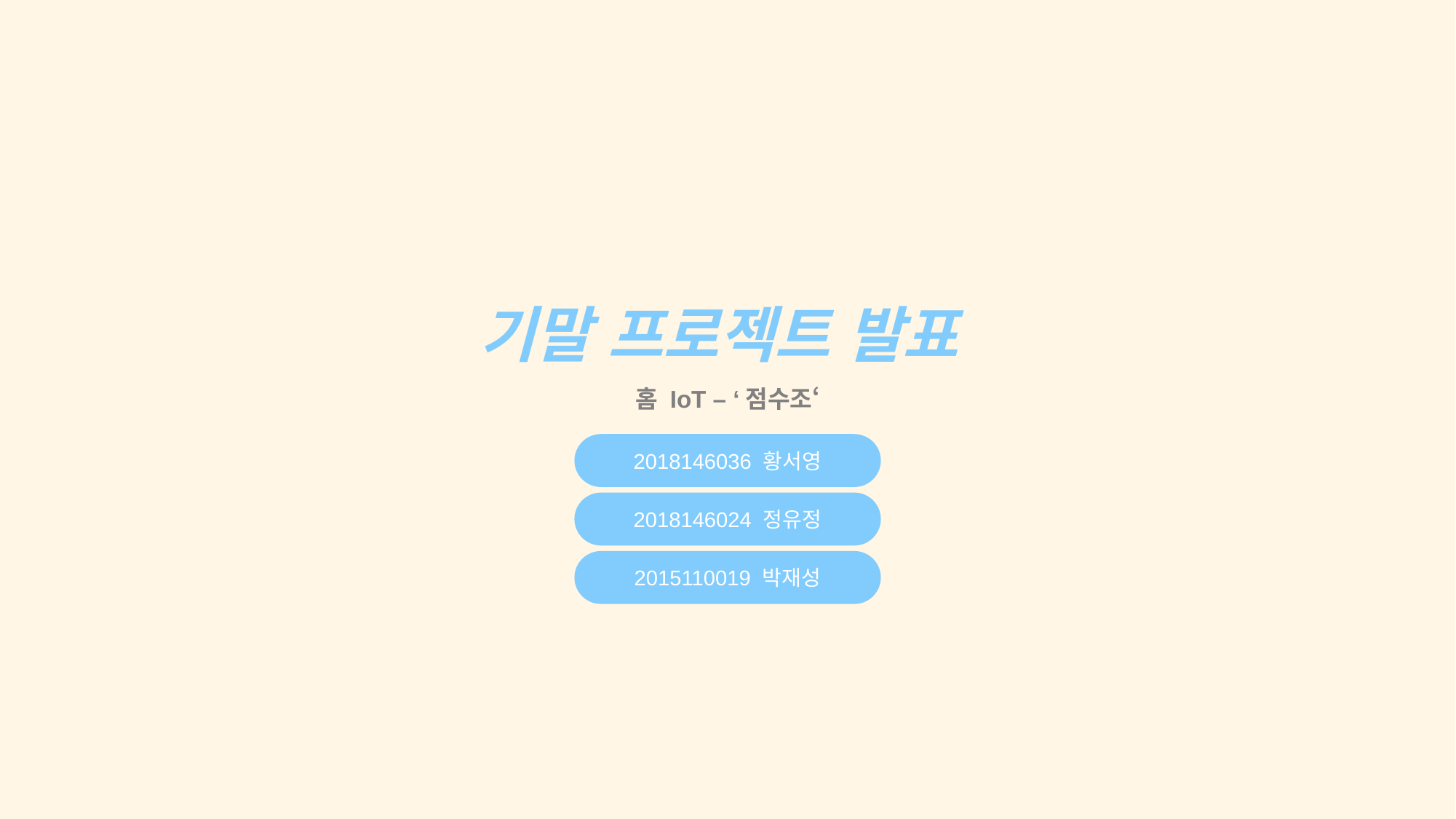

기말 프로젝트 발표
홈 IoT – ‘점수조‘
2018146036 황서영
2018146024 정유정
2015110019 박재성